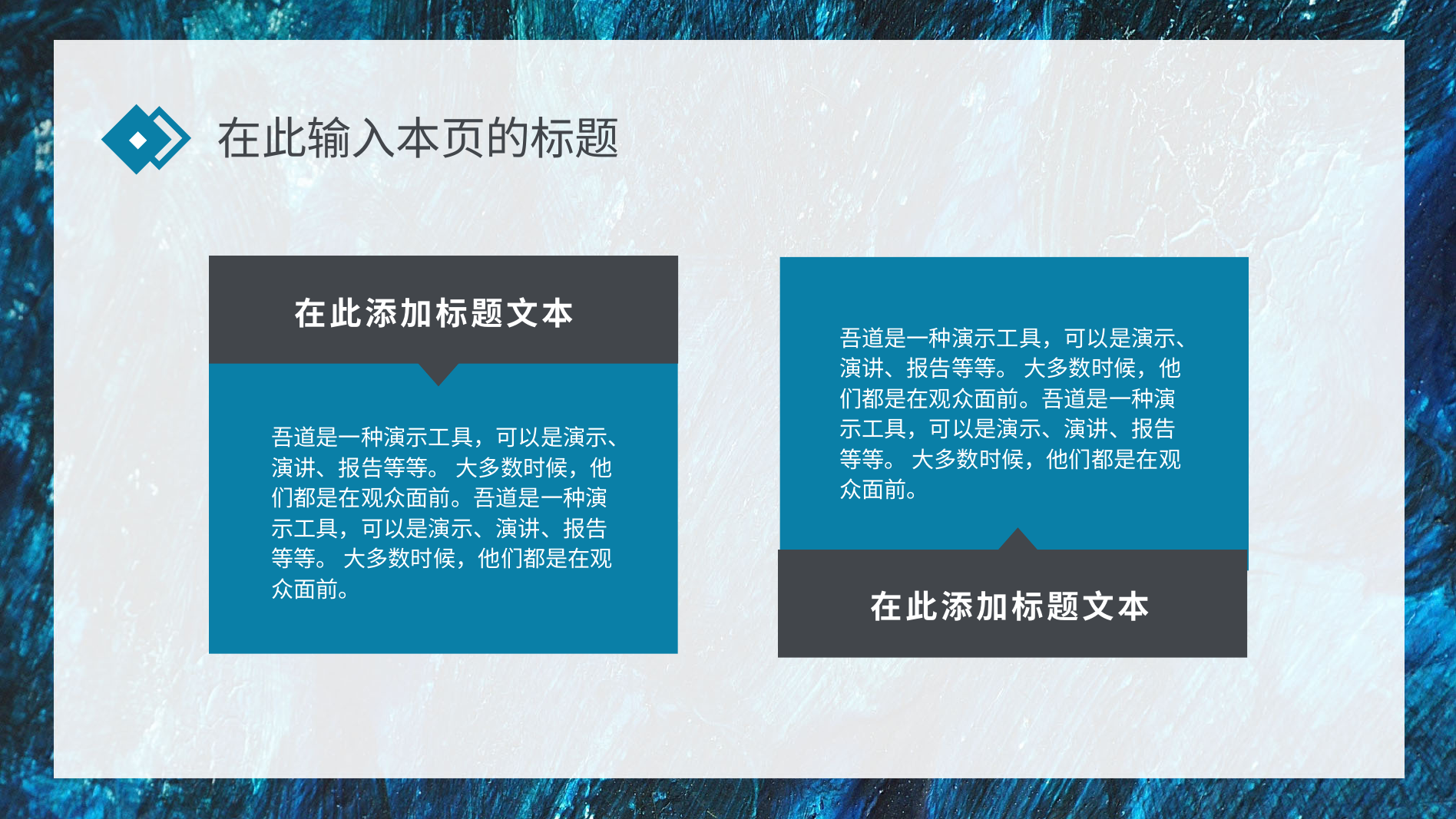

在此输入本页的标题

在此添加标题文本
吾道是一种演示工具，可以是演示、演讲、报告等等。 大多数时候，他们都是在观众面前。吾道是一种演示工具，可以是演示、演讲、报告等等。 大多数时候，他们都是在观众面前。

吾道是一种演示工具，可以是演示、演讲、报告等等。 大多数时候，他们都是在观众面前。吾道是一种演示工具，可以是演示、演讲、报告等等。 大多数时候，他们都是在观众面前。

在此添加标题文本